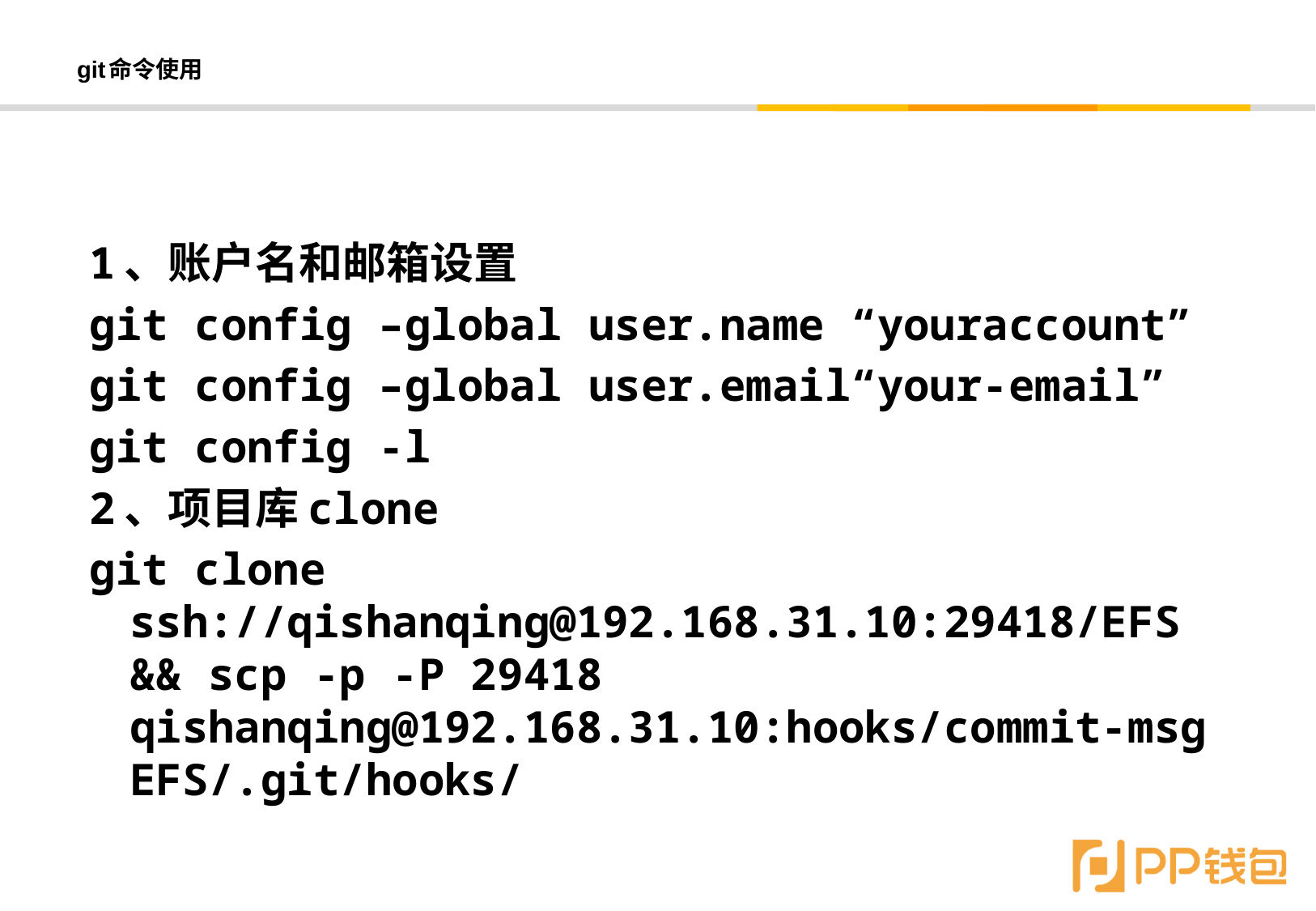

# git命令使用

1、账户名和邮箱设置
git config –global user.name “youraccount”
git config –global user.email“your-email”
git config -l
2、项目库clone
git clone ssh://qishanqing@192.168.31.10:29418/EFS && scp -p -P 29418 qishanqing@192.168.31.10:hooks/commit-msg EFS/.git/hooks/